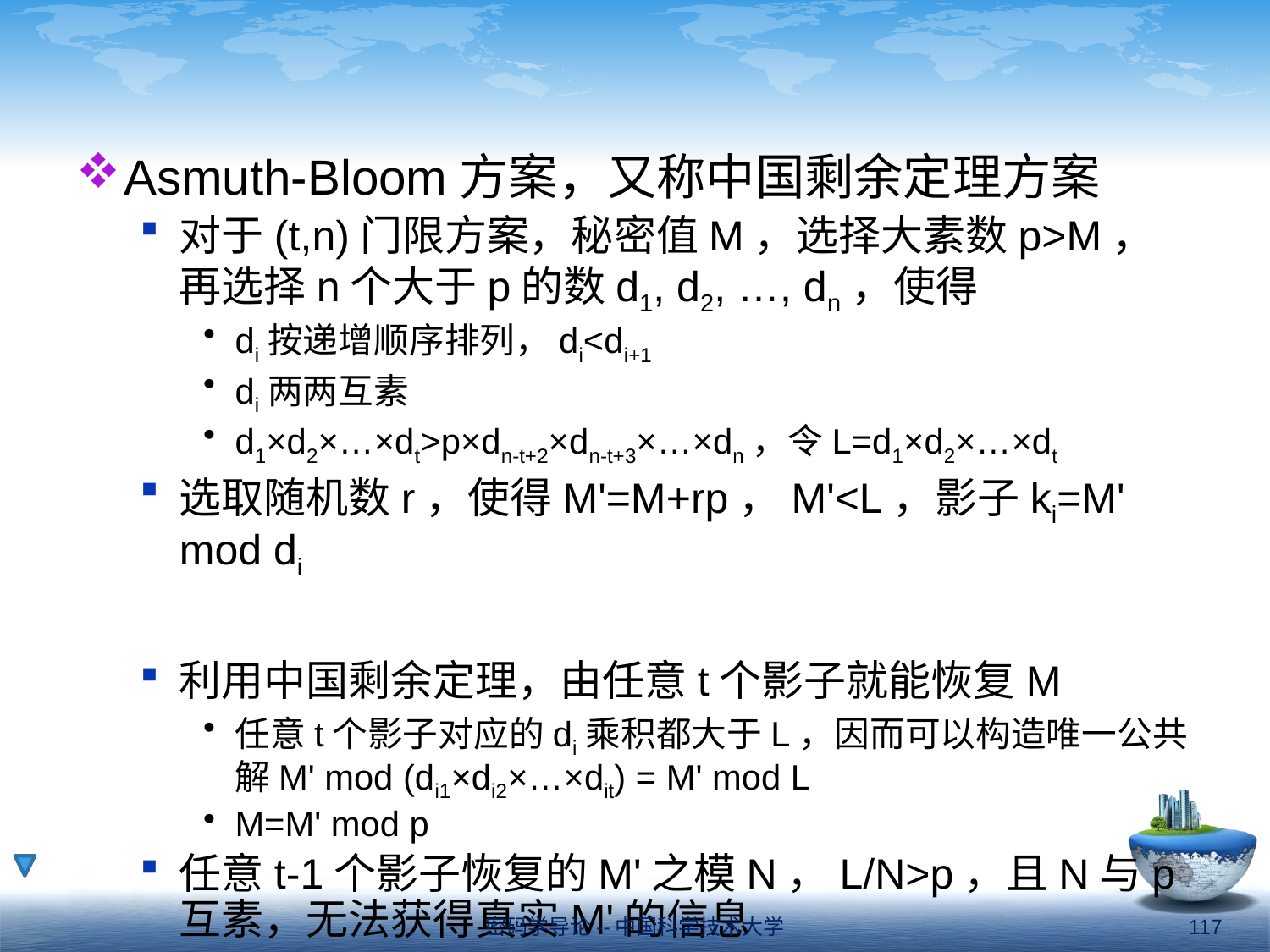

#
Asmuth-Bloom方案，又称中国剩余定理方案
对于(t,n)门限方案，秘密值M，选择大素数p>M，再选择n个大于p的数d1, d2, …, dn，使得
di按递增顺序排列，di<di+1
di两两互素
d1×d2×…×dt>p×dn-t+2×dn-t+3×…×dn，令L=d1×d2×…×dt
选取随机数r，使得M'=M+rp，M'<L，影子ki=M' mod di

利用中国剩余定理，由任意t个影子就能恢复M
任意t个影子对应的di乘积都大于L，因而可以构造唯一公共解M' mod (di1×di2×…×dit) = M' mod L
M=M' mod p
任意t-1个影子恢复的M'之模N，L/N>p，且N与p互素，无法获得真实M'的信息

密码学导论--中国科学技术大学
117